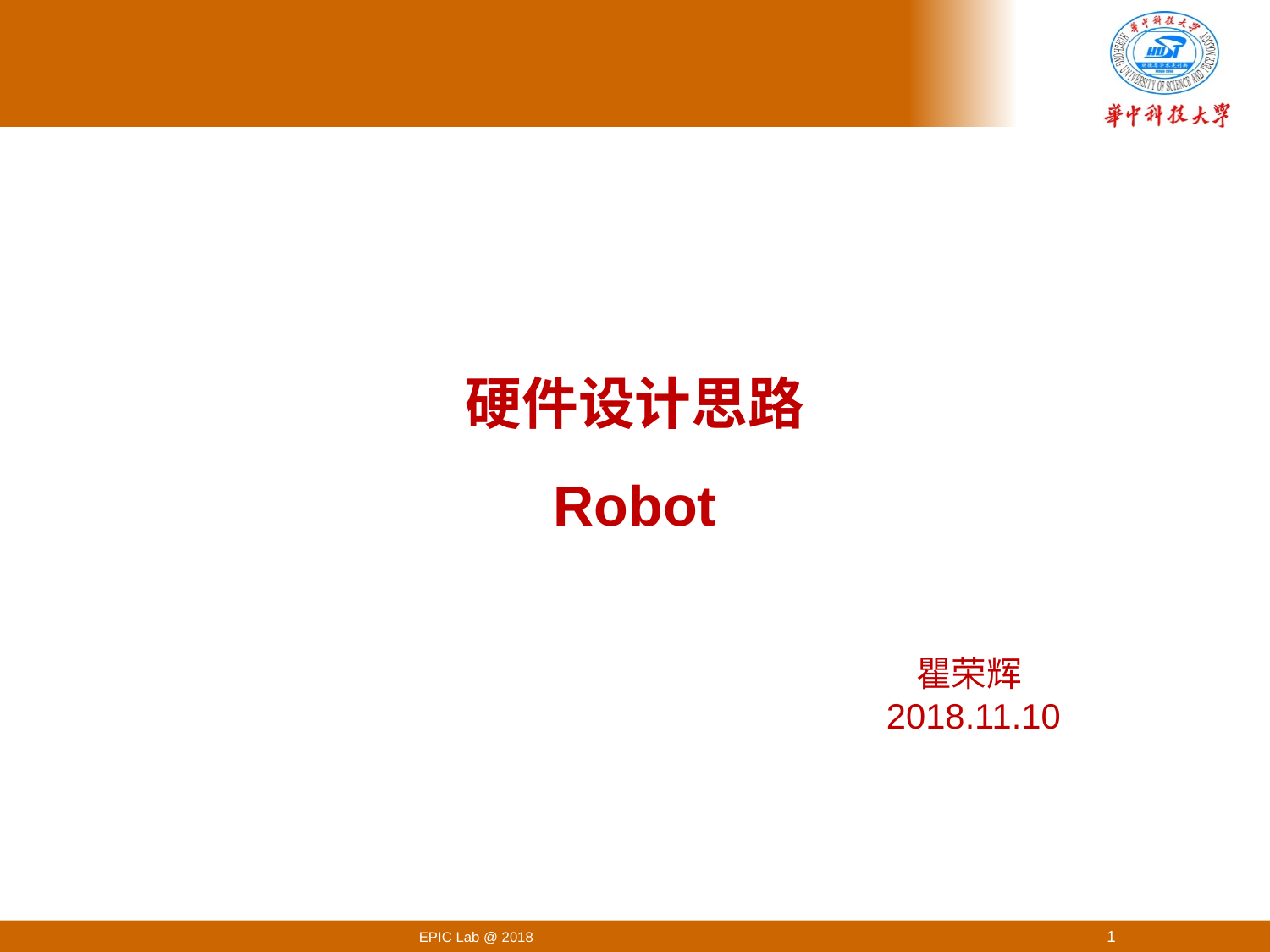

硬件设计思路
Robot
瞿荣辉2018.11.10
EPIC Lab @ 2018
1